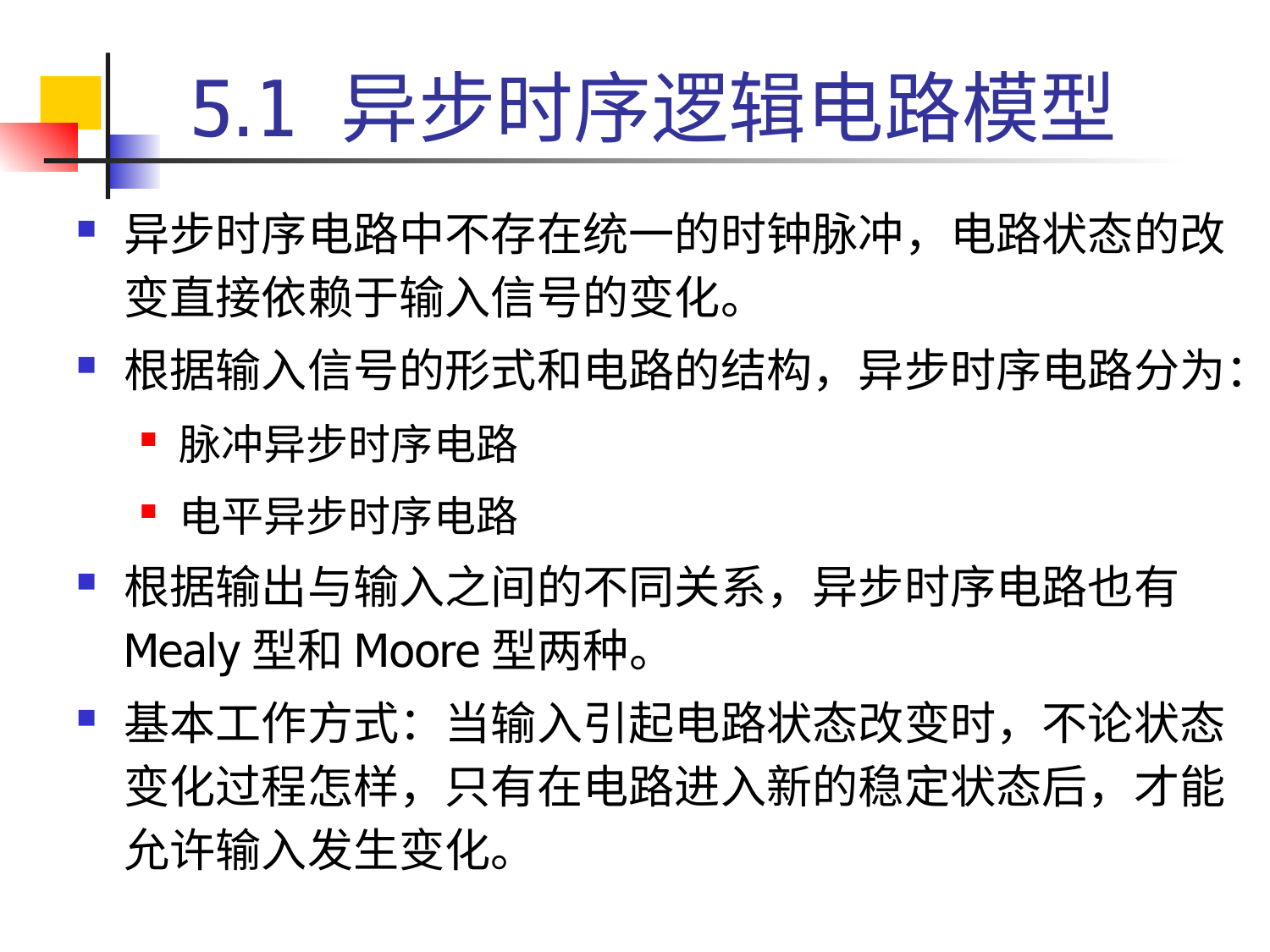

# 5.1 异步时序逻辑电路模型
异步时序电路中不存在统一的时钟脉冲，电路状态的改变直接依赖于输入信号的变化。
根据输入信号的形式和电路的结构，异步时序电路分为：
脉冲异步时序电路
电平异步时序电路
根据输出与输入之间的不同关系，异步时序电路也有Mealy型和Moore型两种。
基本工作方式：当输入引起电路状态改变时，不论状态变化过程怎样，只有在电路进入新的稳定状态后，才能允许输入发生变化。